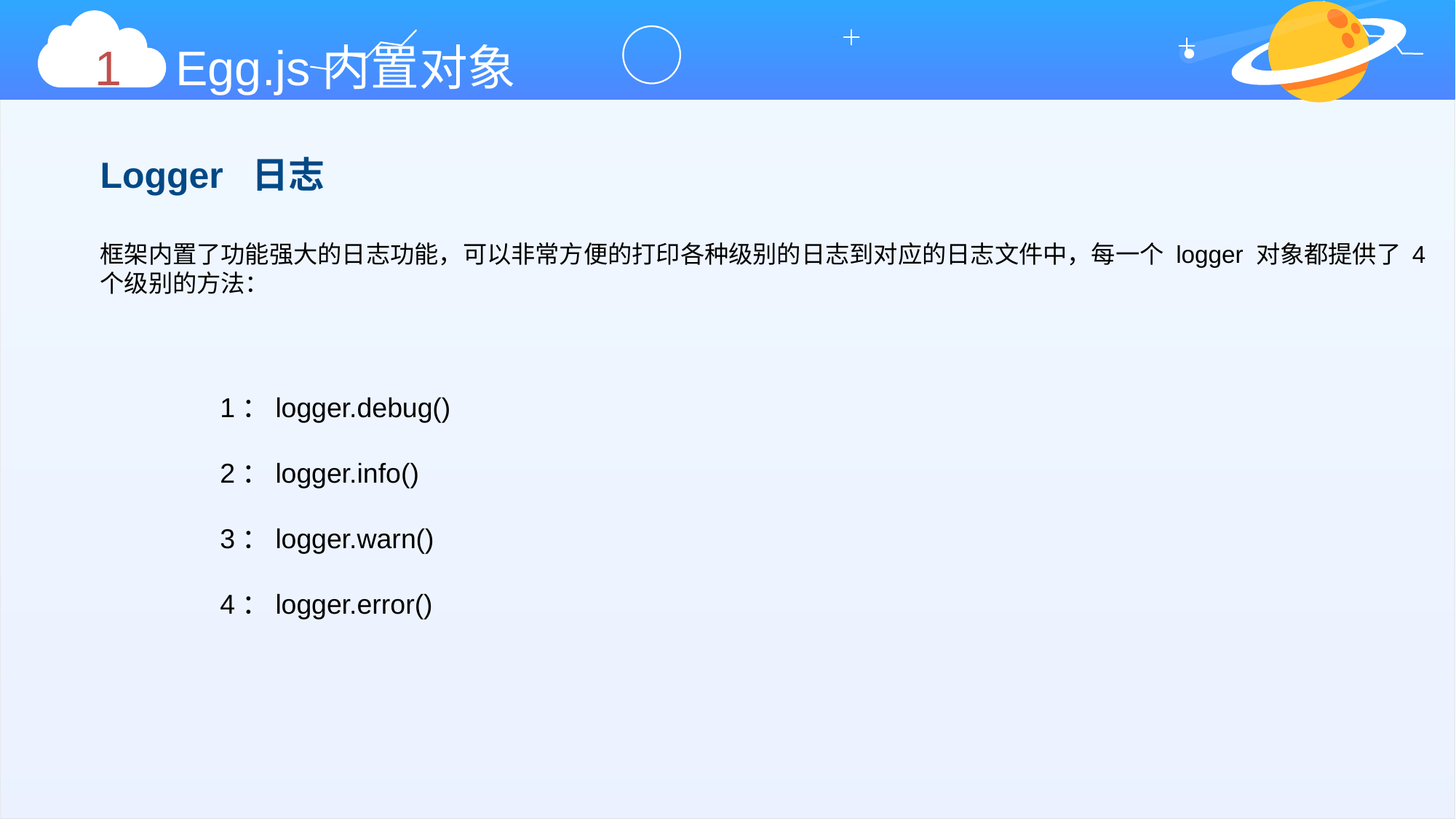

1    Egg.js内置对象
Logger  日志
框架内置了功能强大的日志功能，可以非常方便的打印各种级别的日志到对应的日志文件中，每一个 logger 对象都提供了 4 个级别的方法：
	1：logger.debug()

	2：logger.info()

	3：logger.warn()

	4：logger.error()